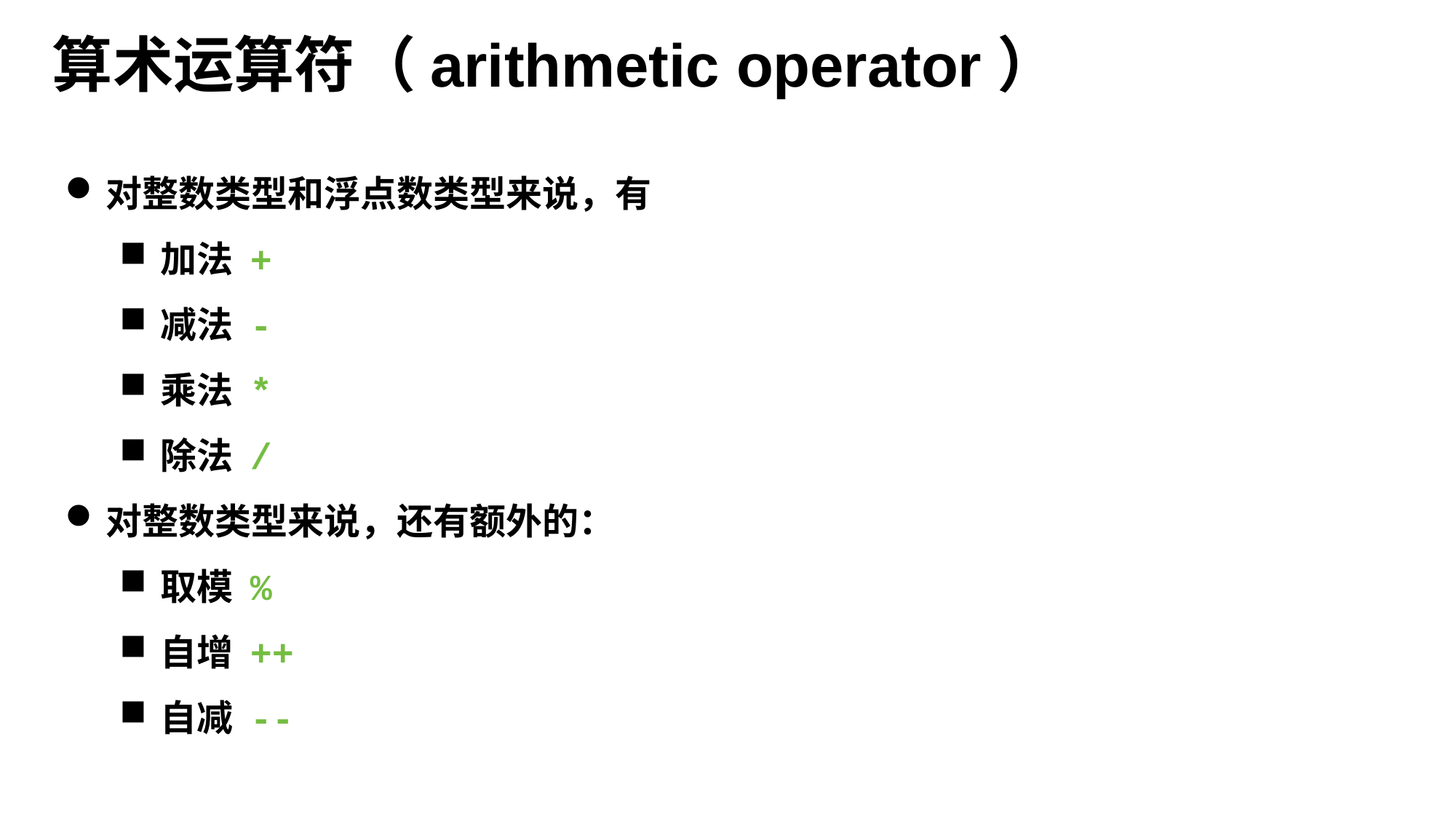

算术运算符（arithmetic operator）
对整数类型和浮点数类型来说，有
加法 +
减法 -
乘法 *
除法 /
对整数类型来说，还有额外的：
取模 %
自增 ++
自减 --
2017